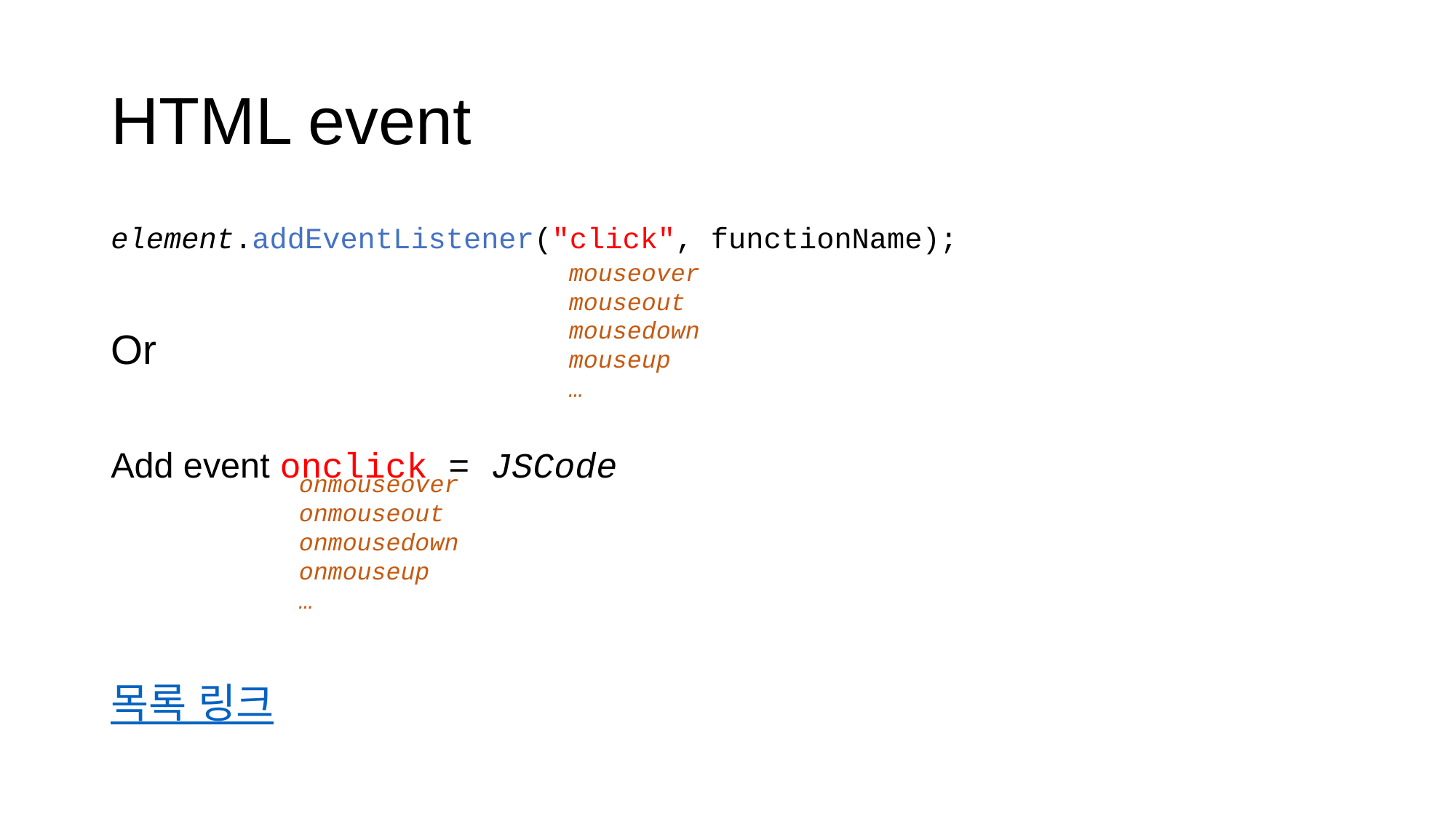

# HTML event
element.addEventListener("click", functionName);

Or

Add event onclick = JSCode

목록 링크

mouseover
mouseout
mousedown
mouseup
…
onmouseover
onmouseout
onmousedown
onmouseup
…